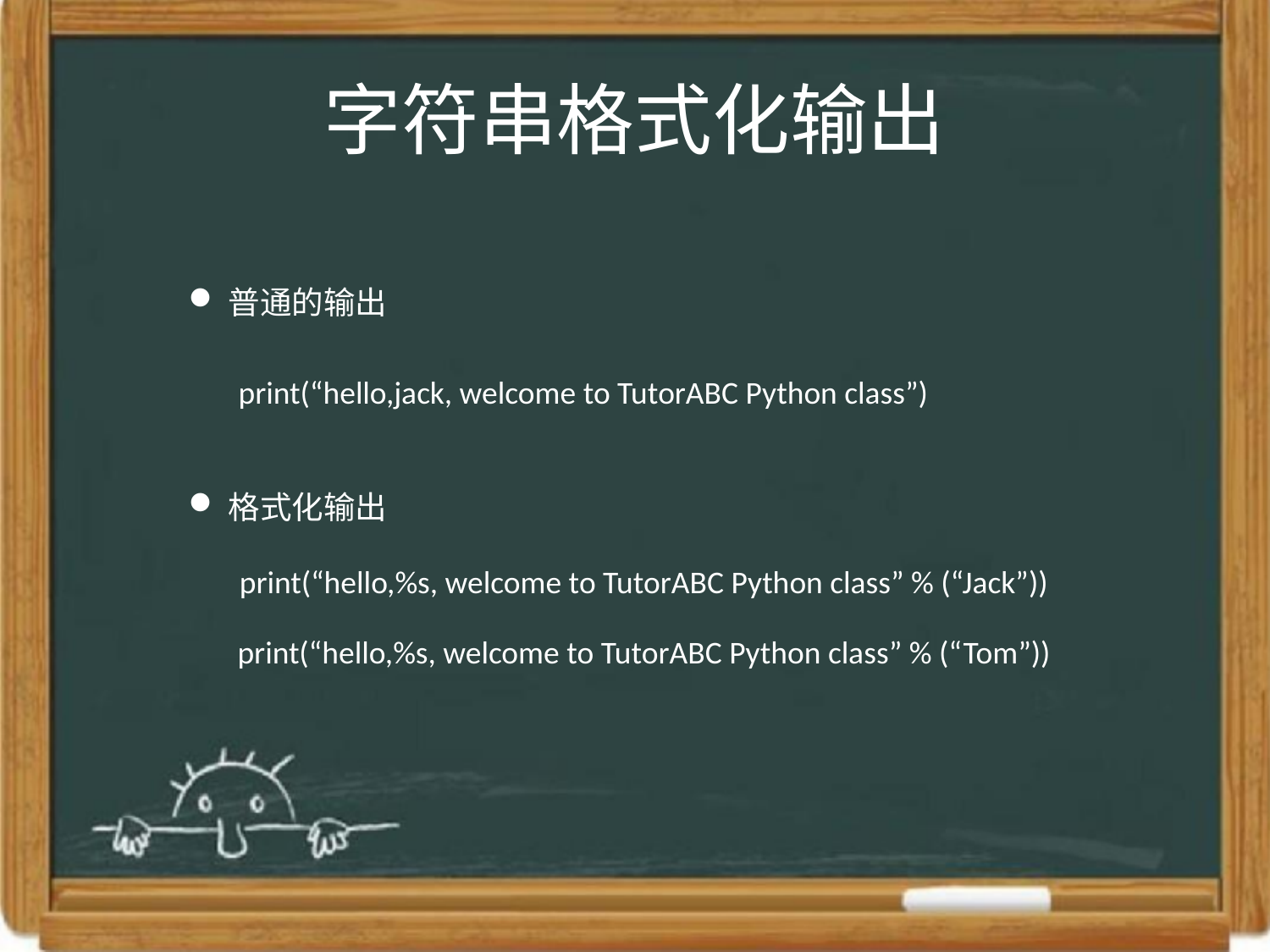

# 字符串格式化输出
普通的输出
 print(“hello,jack, welcome to TutorABC Python class”)
格式化输出
 print(“hello,%s, welcome to TutorABC Python class” % (“Jack”))
 print(“hello,%s, welcome to TutorABC Python class” % (“Tom”))